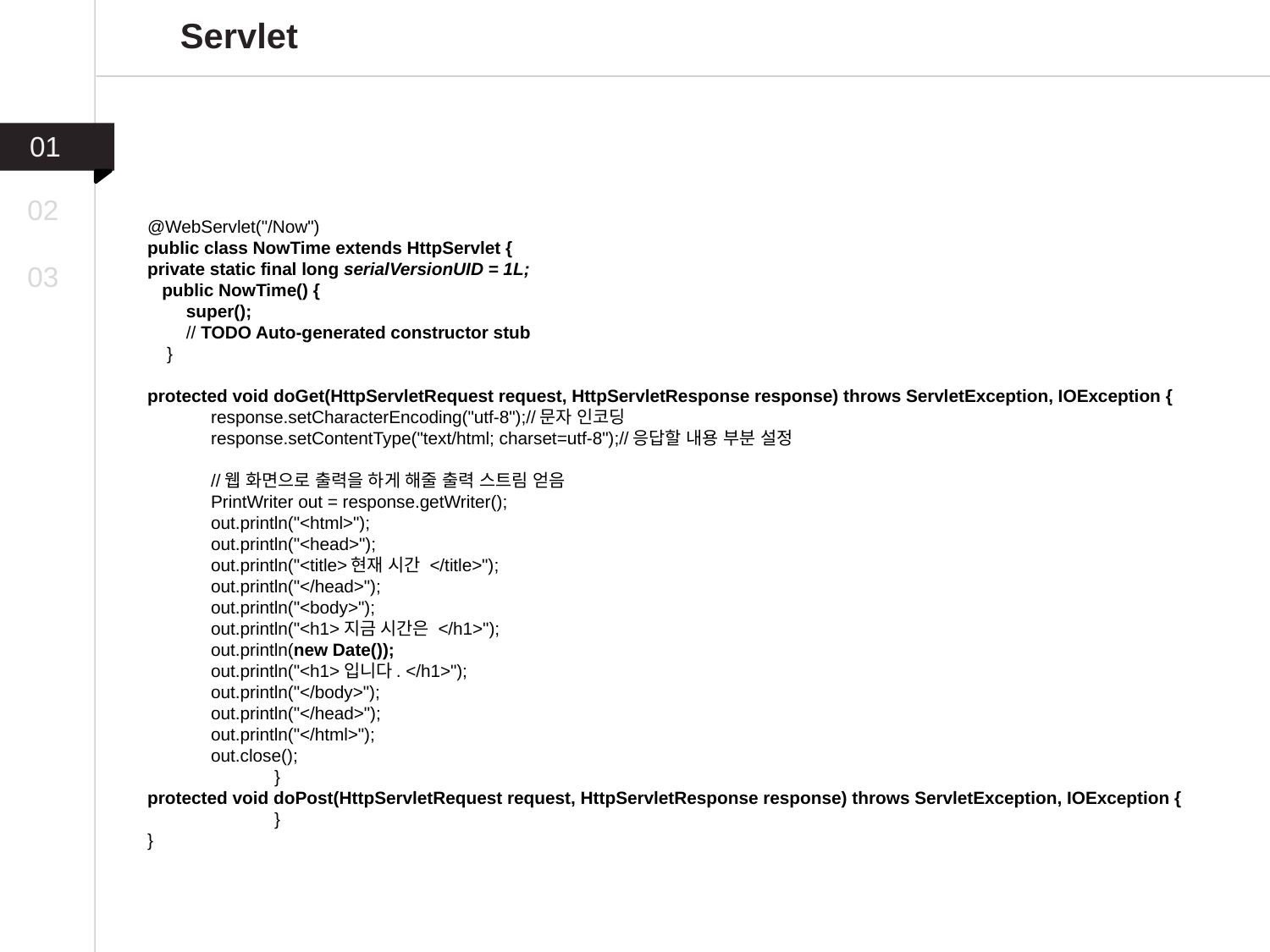

Servlet
01

02
@WebServlet("/Now")
public class NowTime extends HttpServlet {
private static final long serialVersionUID = 1L;
   public NowTime() {
        super();
        // TODO Auto-generated constructor stub
    }

protected void doGet(HttpServletRequest request, HttpServletResponse response) throws ServletException, IOException {
response.setCharacterEncoding("utf-8");//문자 인코딩
response.setContentType("text/html; charset=utf-8");//응답할 내용 부분 설정

//웹 화면으로 출력을 하게 해줄 출력 스트림 얻음
PrintWriter out = response.getWriter();
out.println("<html>");
out.println("<head>");
out.println("<title>현재 시간 </title>");
out.println("</head>");
out.println("<body>");
out.println("<h1>지금 시간은 </h1>");
out.println(new Date());
out.println("<h1>입니다. </h1>");
out.println("</body>");
out.println("</head>");
out.println("</html>");
out.close();
	}
protected void doPost(HttpServletRequest request, HttpServletResponse response) throws ServletException, IOException {
	}
}
03